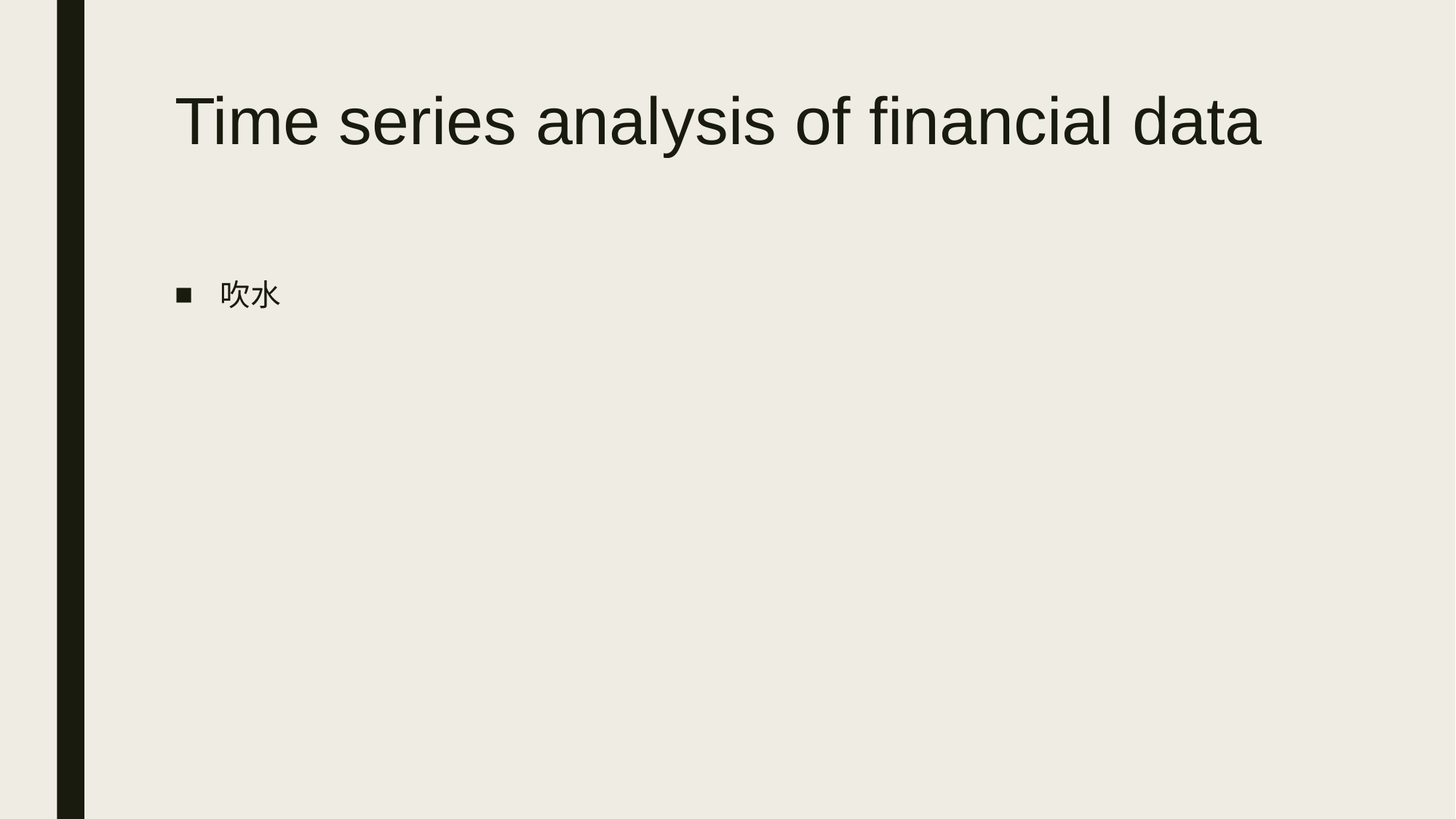

# Time series analysis of financial data
吹水